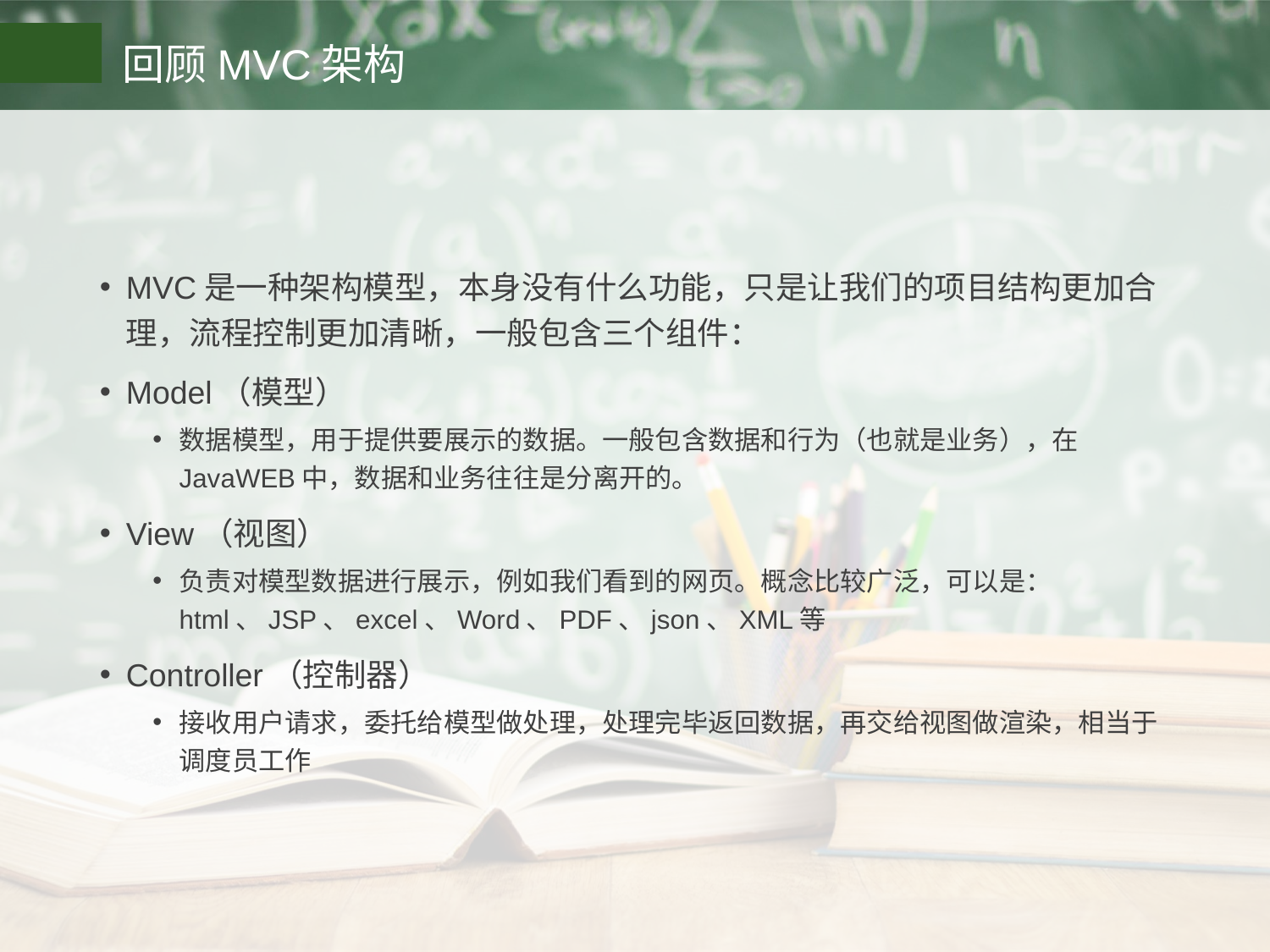

# 回顾MVC架构
MVC是一种架构模型，本身没有什么功能，只是让我们的项目结构更加合理，流程控制更加清晰，一般包含三个组件：
Model（模型）
数据模型，用于提供要展示的数据。一般包含数据和行为（也就是业务），在JavaWEB中，数据和业务往往是分离开的。
View（视图）
负责对模型数据进行展示，例如我们看到的网页。概念比较广泛，可以是：html、JSP、excel、Word、PDF、json、XML等
Controller（控制器）
接收用户请求，委托给模型做处理，处理完毕返回数据，再交给视图做渲染，相当于调度员工作